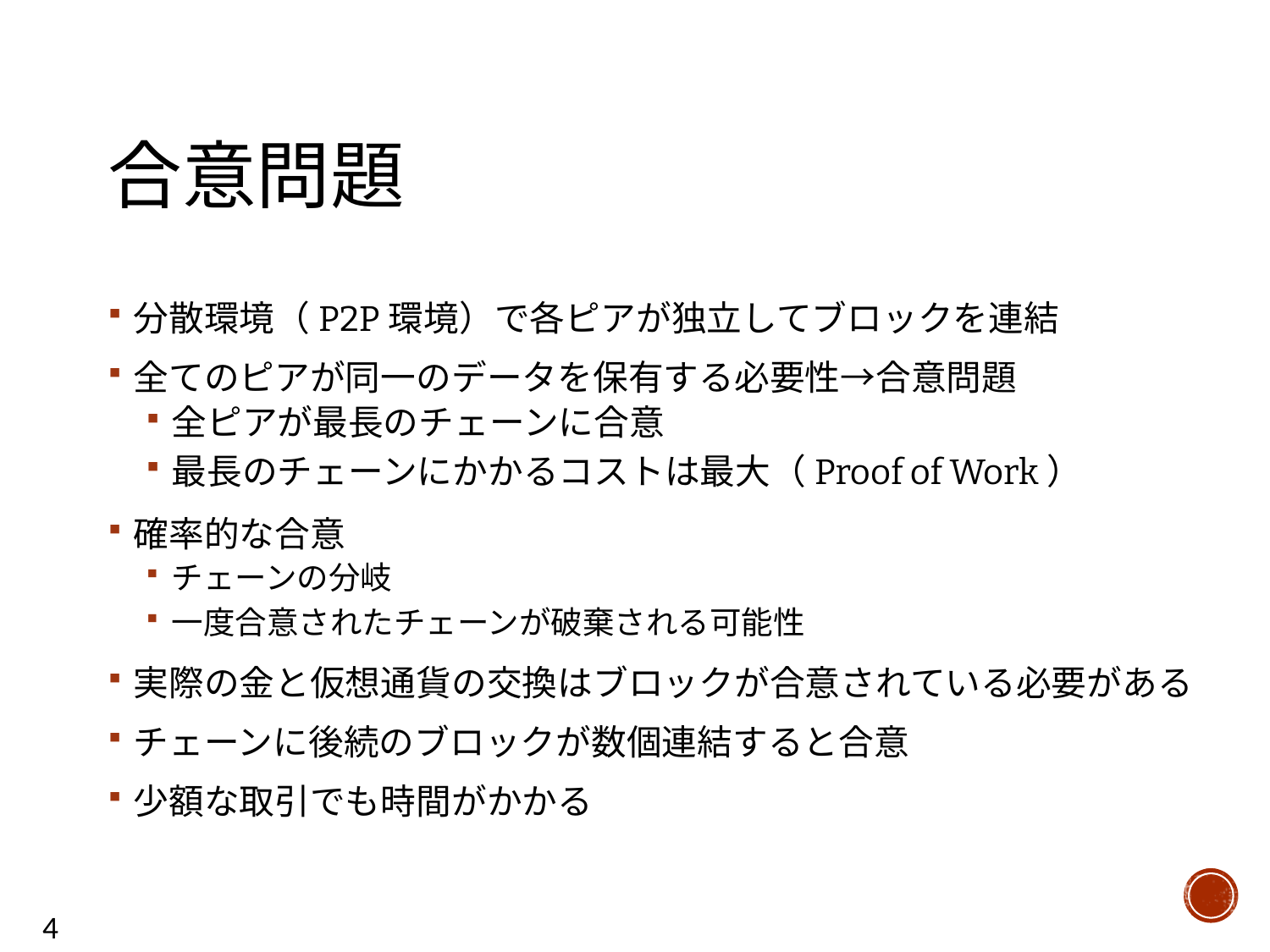

# 合意問題
分散環境（P2P環境）で各ピアが独立してブロックを連結
全てのピアが同一のデータを保有する必要性→合意問題
全ピアが最長のチェーンに合意
最長のチェーンにかかるコストは最大（Proof of Work）
確率的な合意
チェーンの分岐
一度合意されたチェーンが破棄される可能性
実際の金と仮想通貨の交換はブロックが合意されている必要がある
チェーンに後続のブロックが数個連結すると合意
少額な取引でも時間がかかる
4